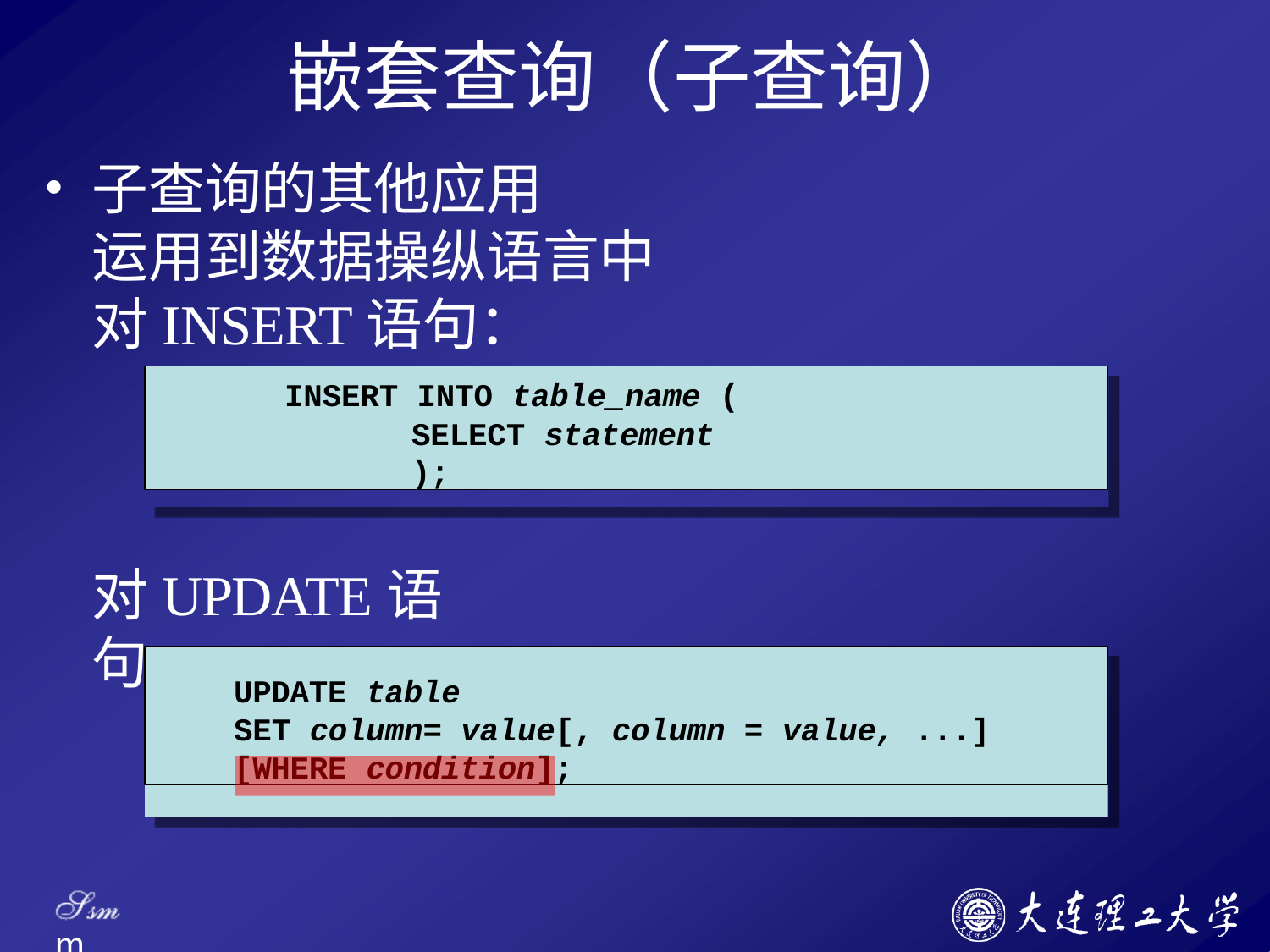

# 嵌套查询（子查询）
子查询的其他应用
运用到数据操纵语言中 对INSERT语句：
INSERT INTO table_name (
SELECT statement
);

对UPDATE语句：

UPDATE table
SET column= value[, column = value, ...]
[WHERE condition];

Ssm